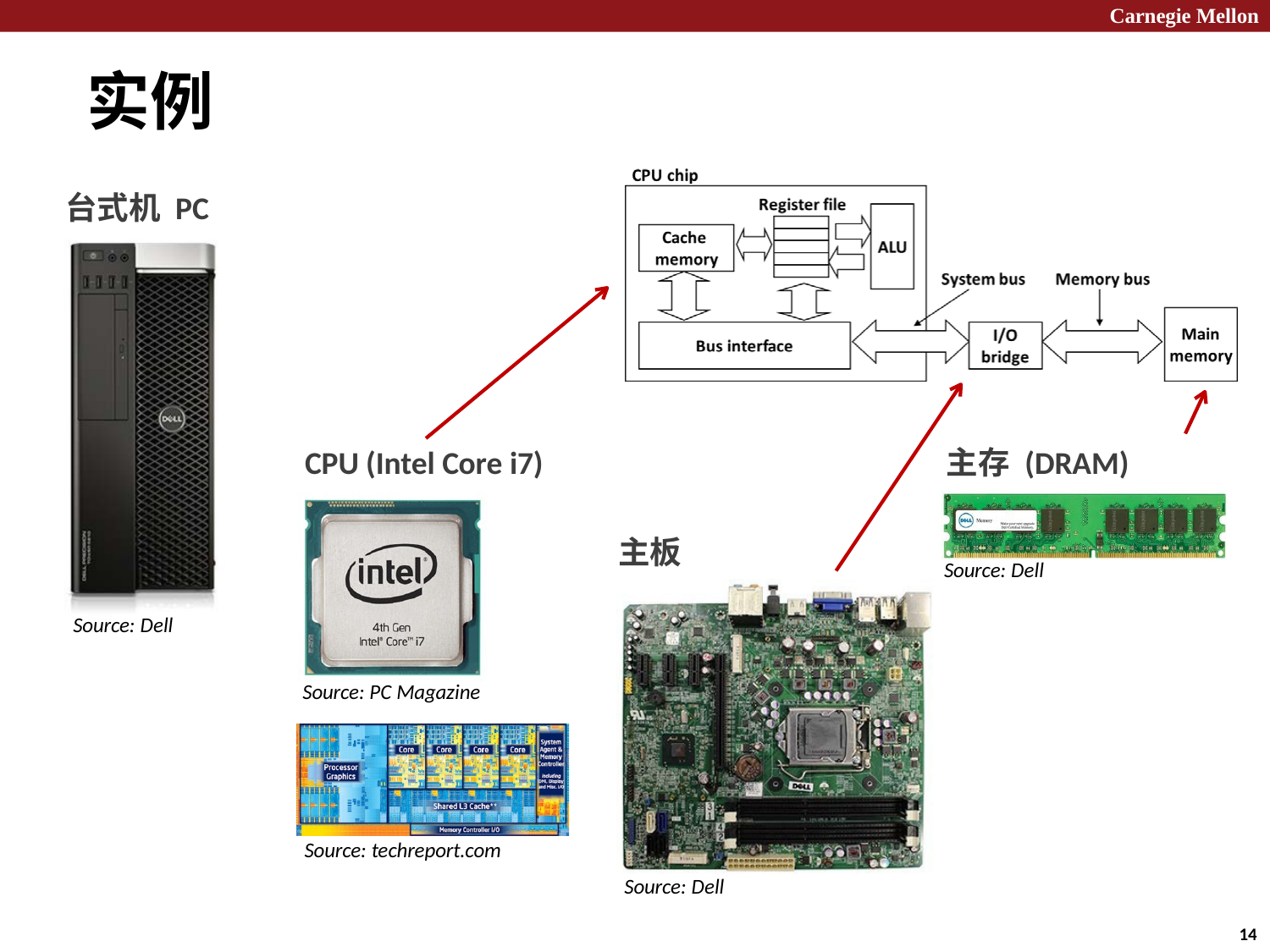

Carnegie Mellon
# 实例

台式机 PC

CPU (Intel Core i7)
主存 (DRAM)

主板
Source: Dell

Source: Dell

Source: PC Magazine

Source: techreport.com
Source: Dell
14